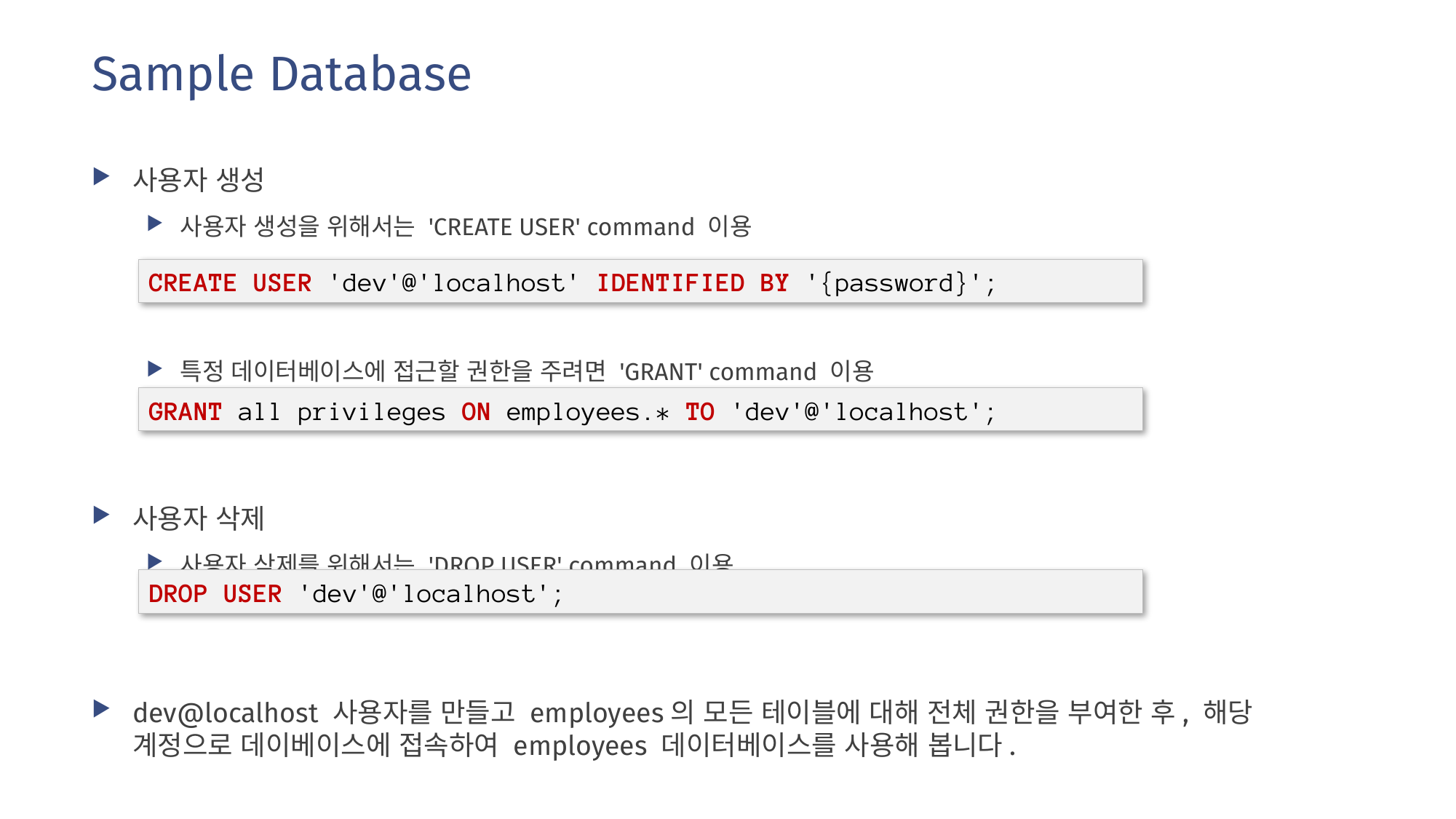

# Sample Database
사용자 생성
사용자 생성을 위해서는 'CREATE USER' command 이용

특정 데이터베이스에 접근할 권한을 주려면 'GRANT' command 이용

사용자 삭제
사용자 삭제를 위해서는 'DROP USER' command 이용

dev@localhost 사용자를 만들고 employees의 모든 테이블에 대해 전체 권한을 부여한 후, 해당 계정으로 데이베이스에 접속하여 employees 데이터베이스를 사용해 봅니다.

CREATE USER 'dev'@'localhost' IDENTIFIED BY '{password}';
GRANT all privileges ON employees.* TO 'dev'@'localhost';
DROP USER 'dev'@'localhost';